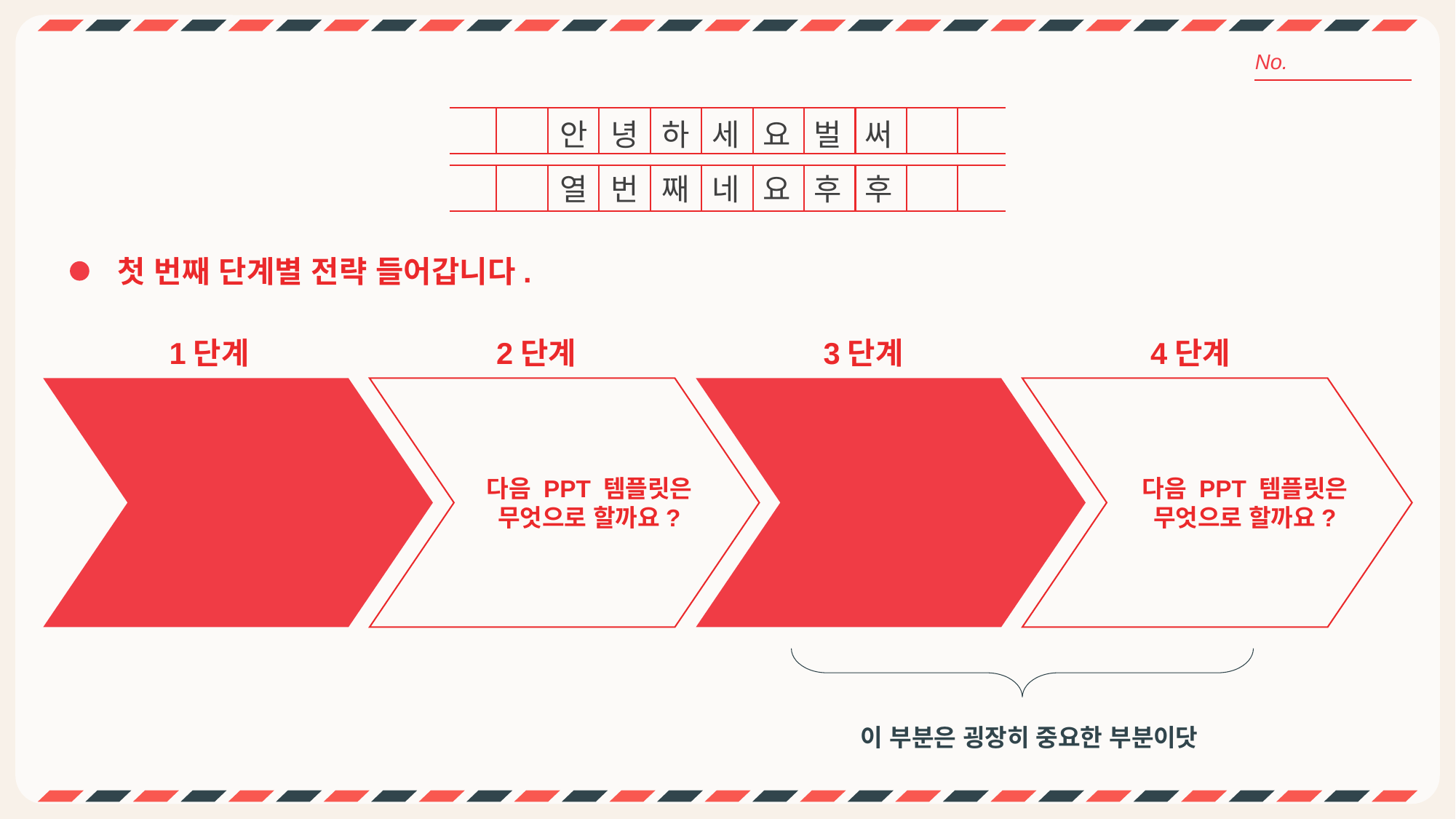

안녕하세요벌써
열번째네요후후
첫 번째 단계별 전략 들어갑니다.

1단계
2단계
3단계
4단계

다음 PPT 템플릿은
무엇으로 할까요?
다음 PPT 템플릿은
무엇으로 할까요?
다음 PPT 템플릿은
무엇으로 할까요?
다음 PPT 템플릿은
무엇으로 할까요?
이 부분은 굉장히 중요한 부분이닷